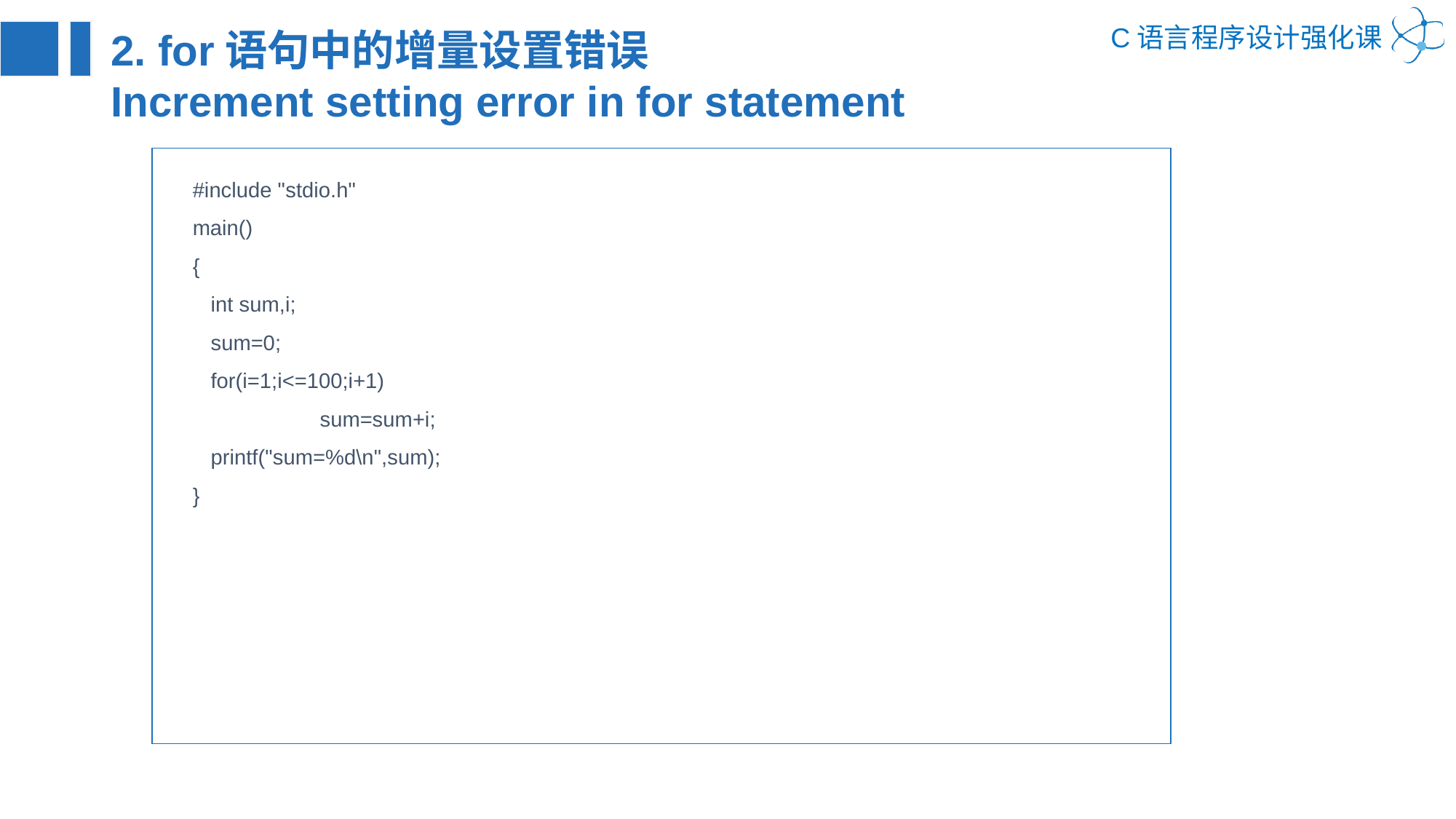

2. for语句中的增量设置错误
Increment setting error in for statement

#include "stdio.h"
main()
{
   int sum,i;
   sum=0;
   for(i=1;i<=100;i+1)
	   sum=sum+i;
   printf("sum=%d\n",sum);
}